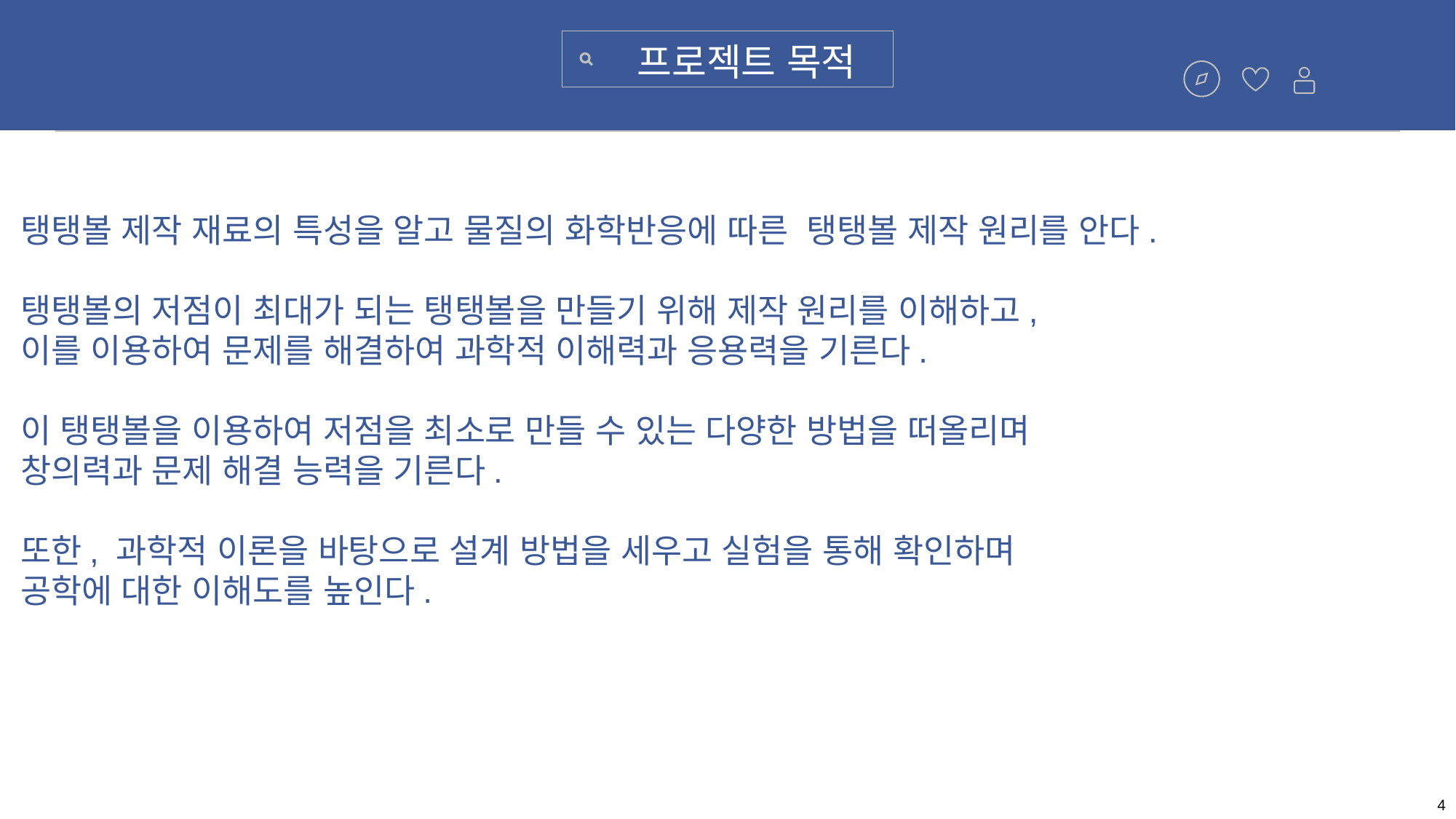

프로젝트 목적

탱탱볼 제작 재료의 특성을 알고 물질의 화학반응에 따른  탱탱볼 제작 원리를 안다.

탱탱볼의 저점이 최대가 되는 탱탱볼을 만들기 위해 제작 원리를 이해하고,
이를 이용하여 문제를 해결하여 과학적 이해력과 응용력을 기른다.

이 탱탱볼을 이용하여 저점을 최소로 만들 수 있는 다양한 방법을 떠올리며
창의력과 문제 해결 능력을 기른다.

또한, 과학적 이론을 바탕으로 설계 방법을 세우고 실험을 통해 확인하며
공학에 대한 이해도를 높인다.
4